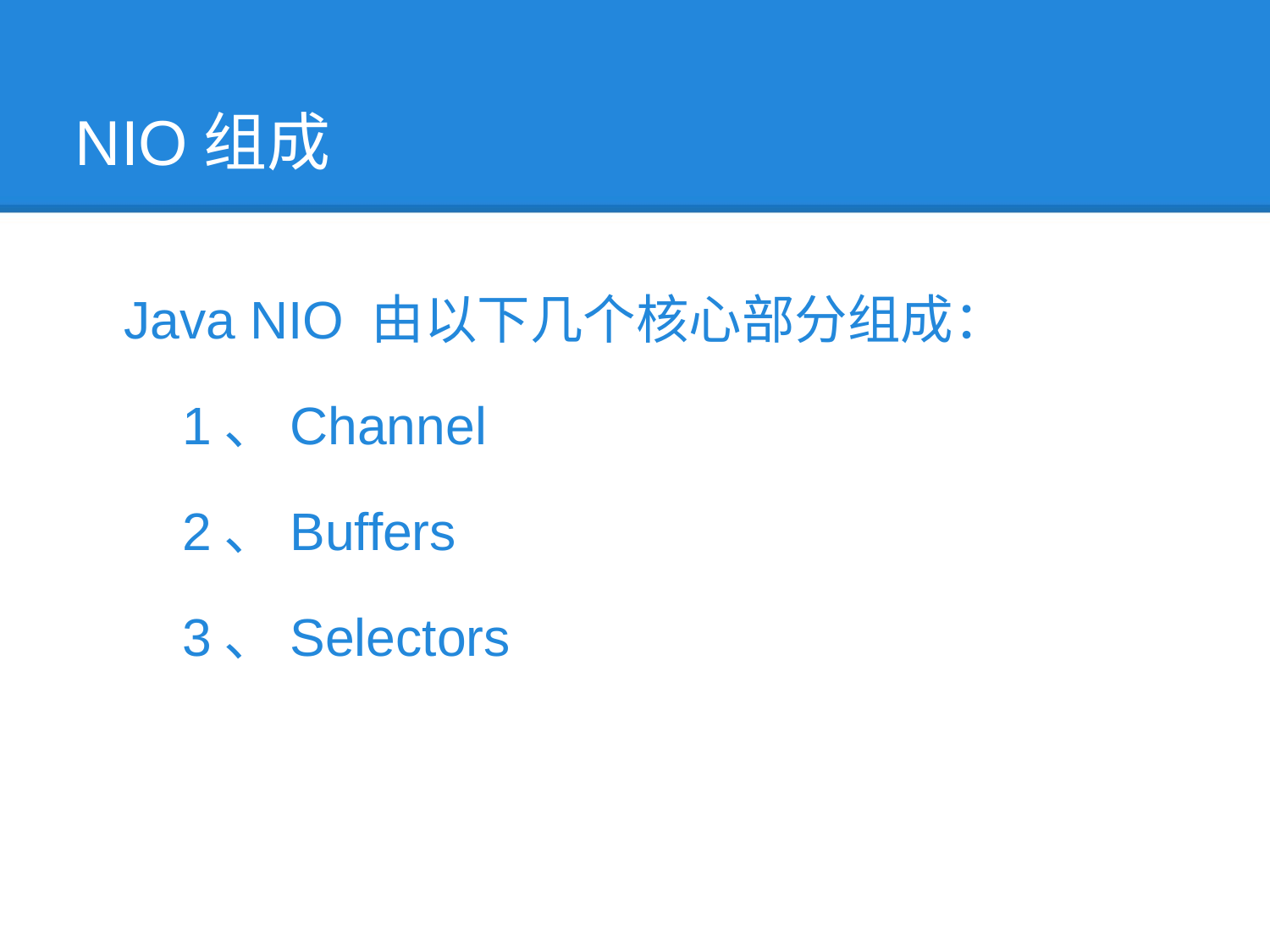

NIO组成
Java NIO 由以下几个核心部分组成：

    1、Channel

    2、Buffers

    3、Selectors